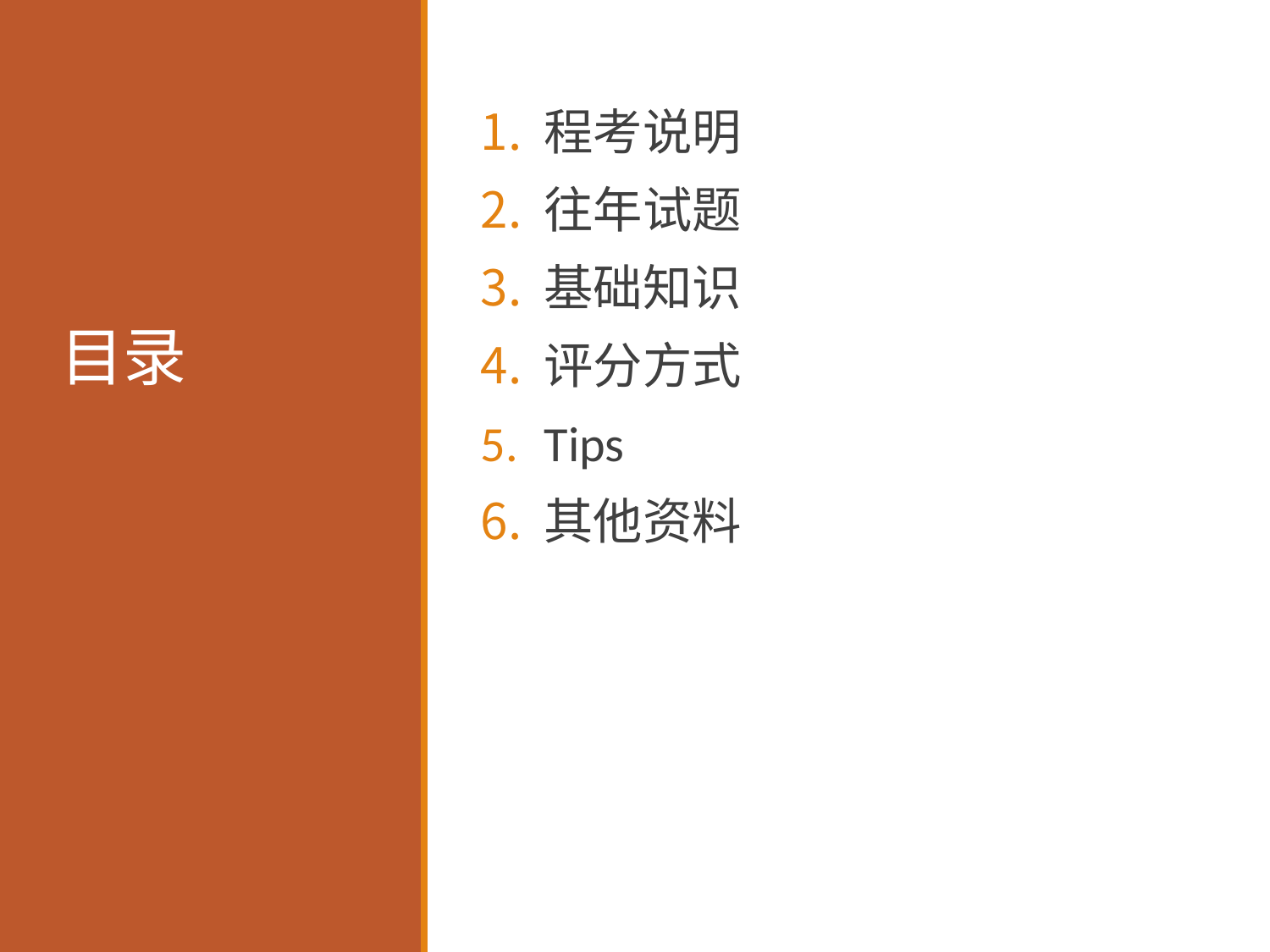

# 目录
程考说明
往年试题
基础知识
评分方式
Tips
其他资料